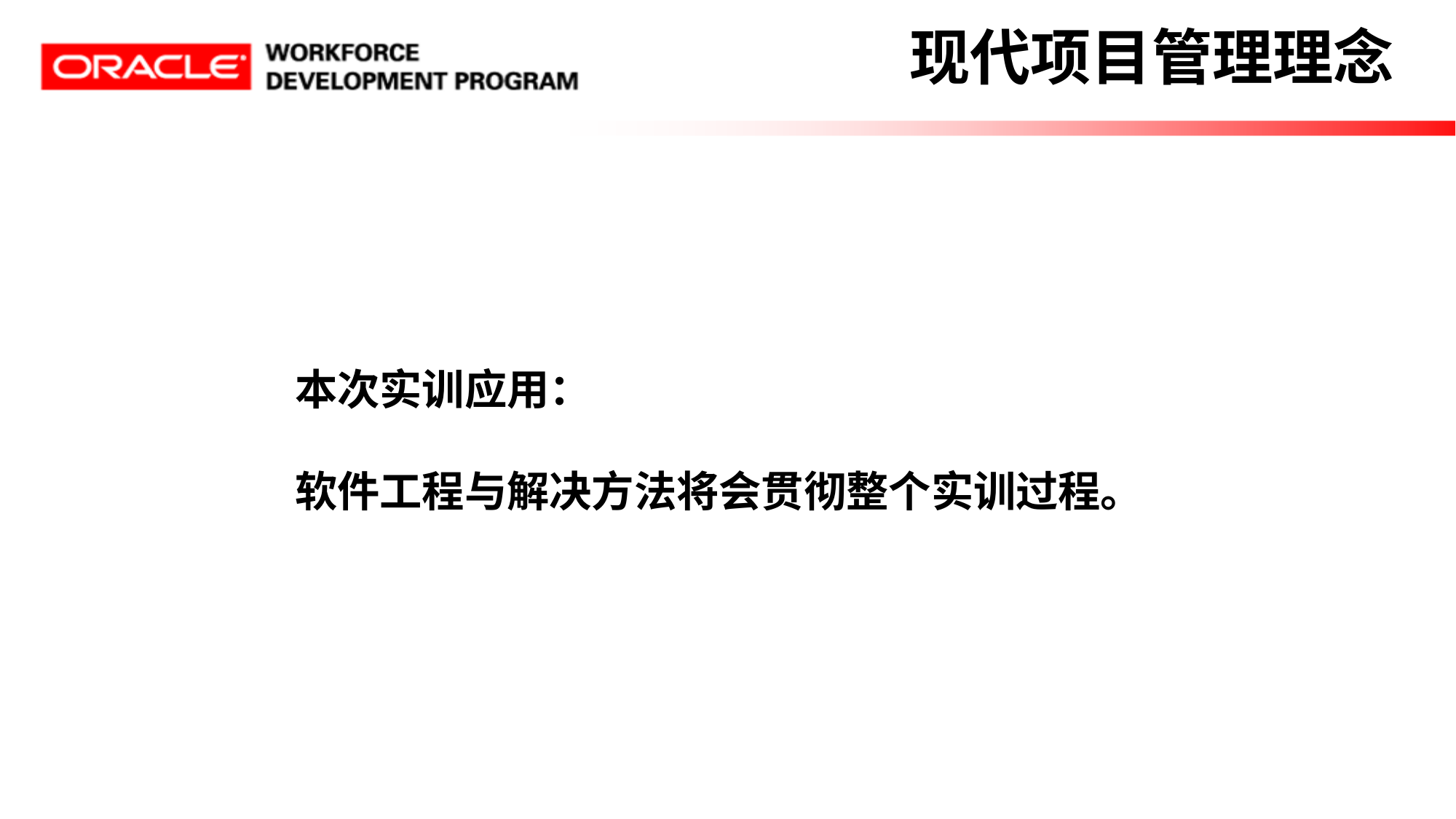

现代项目管理理念
本次实训应用：

软件工程与解决方法将会贯彻整个实训过程。